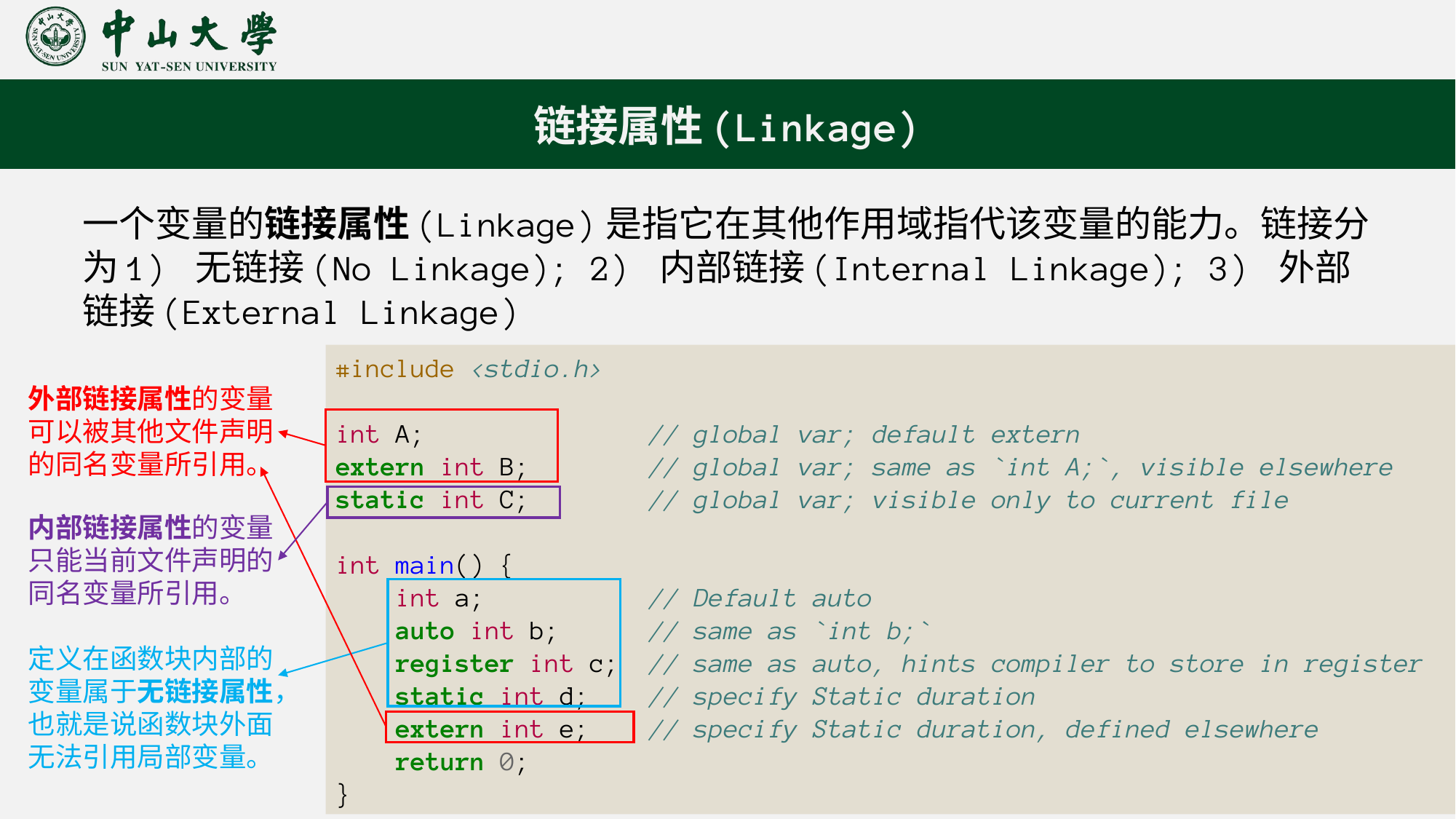

链接属性(Linkage)
一个变量的链接属性(Linkage)是指它在其他作用域指代该变量的能力。链接分为1) 无链接(No Linkage); 2) 内部链接(Internal Linkage); 3) 外部链接(External Linkage)
#include <stdio.h>

int A;               // global var; default extern
extern int B;        // global var; same as `int A;`, visible elsewhere
static int C;        // global var; visible only to current file

int main() {
    int a;           // Default auto
    auto int b;      // same as `int b;`
    register int c;  // same as auto, hints compiler to store in register
    static int d;    // specify Static duration
    extern int e;    // specify Static duration, defined elsewhere
    return 0;
}
外部链接属性的变量可以被其他文件声明的同名变量所引用。

内部链接属性的变量只能当前文件声明的同名变量所引用。

定义在函数块内部的变量属于无链接属性，也就是说函数块外面无法引用局部变量。